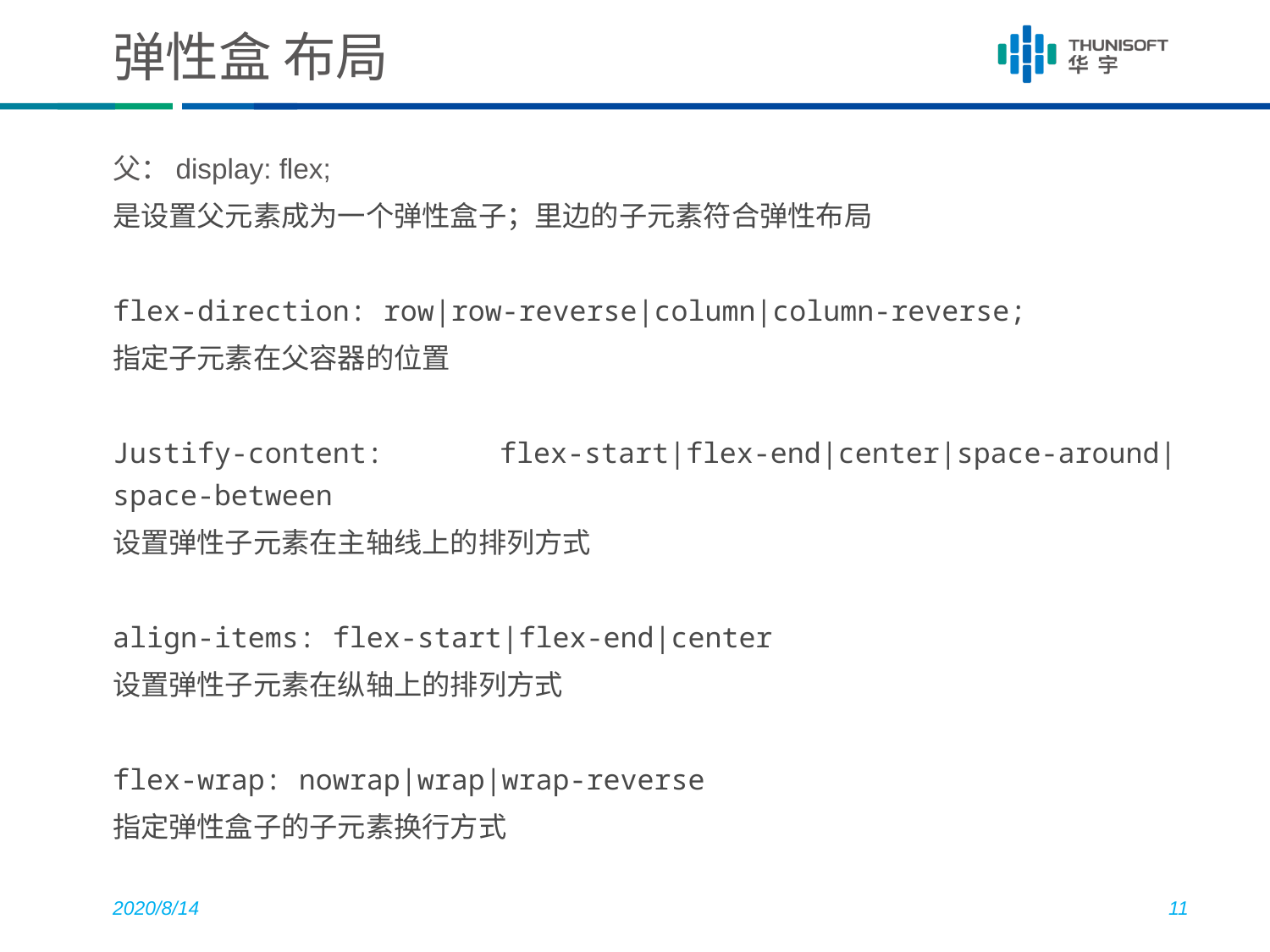

# 弹性盒 布局
父：display: flex;
是设置父元素成为一个弹性盒子；里边的子元素符合弹性布局

flex-direction: row|row-reverse|column|column-reverse;
指定子元素在父容器的位置

Justify-content: flex-start|flex-end|center|space-around|space-between
设置弹性子元素在主轴线上的排列方式

align-items: flex-start|flex-end|center
设置弹性子元素在纵轴上的排列方式

flex-wrap: nowrap|wrap|wrap-reverse
指定弹性盒子的子元素换行方式
2020/8/14
11